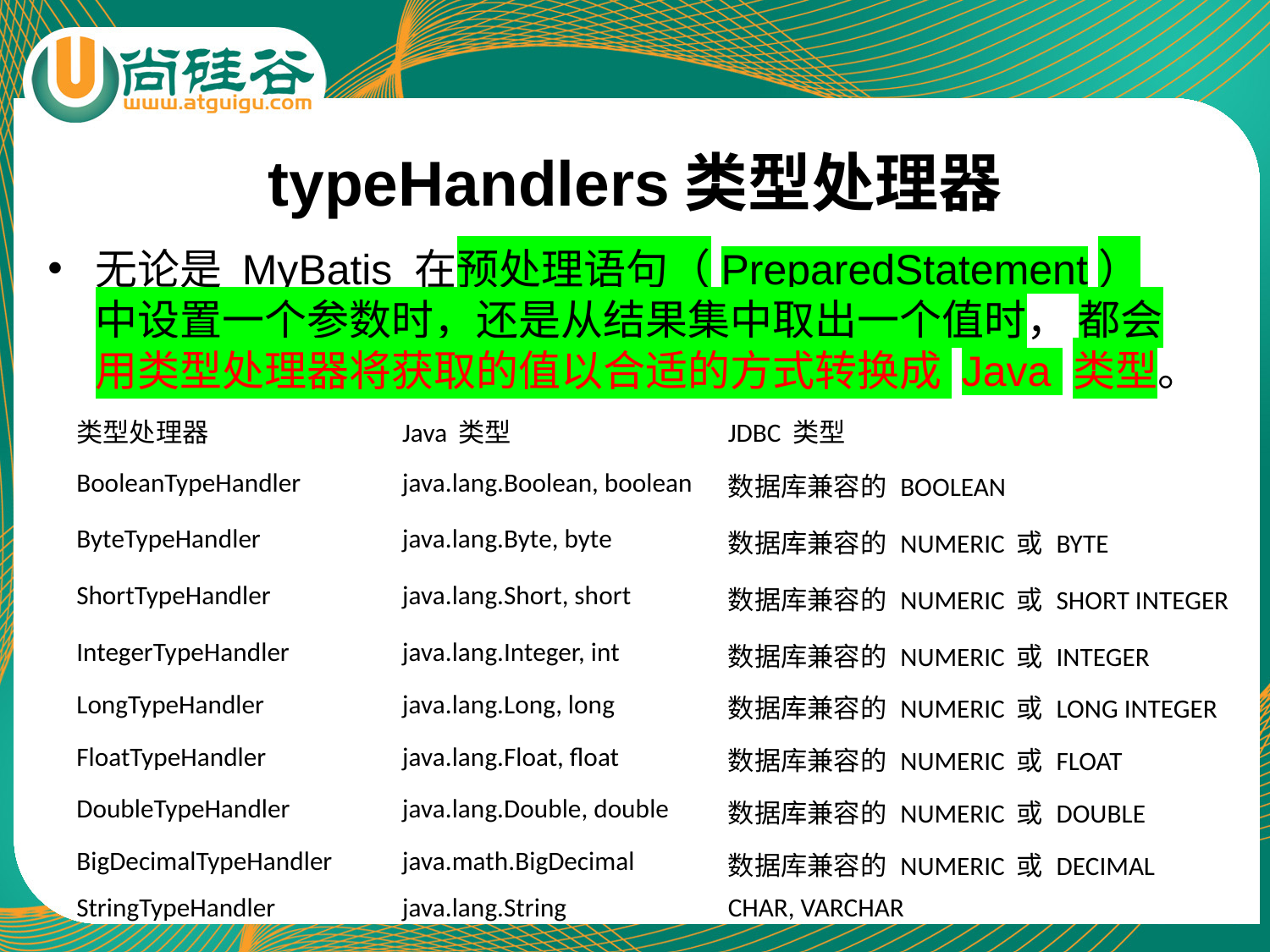

# typeHandlers类型处理器
无论是 MyBatis 在预处理语句（PreparedStatement）中设置一个参数时，还是从结果集中取出一个值时， 都会用类型处理器将获取的值以合适的方式转换成 Java 类型。

| 类型处理器 | Java 类型 | JDBC 类型 |
| --- | --- | --- |
| BooleanTypeHandler | java.lang.Boolean, boolean | 数据库兼容的 BOOLEAN |
| ByteTypeHandler | java.lang.Byte, byte | 数据库兼容的 NUMERIC 或 BYTE |
| ShortTypeHandler | java.lang.Short, short | 数据库兼容的 NUMERIC 或 SHORT INTEGER |
| IntegerTypeHandler | java.lang.Integer, int | 数据库兼容的 NUMERIC 或 INTEGER |
| LongTypeHandler | java.lang.Long, long | 数据库兼容的 NUMERIC 或 LONG INTEGER |
| FloatTypeHandler | java.lang.Float, float | 数据库兼容的 NUMERIC 或 FLOAT |
| DoubleTypeHandler | java.lang.Double, double | 数据库兼容的 NUMERIC 或 DOUBLE |
| BigDecimalTypeHandler | java.math.BigDecimal | 数据库兼容的 NUMERIC 或 DECIMAL |
| StringTypeHandler | java.lang.String | CHAR, VARCHAR |